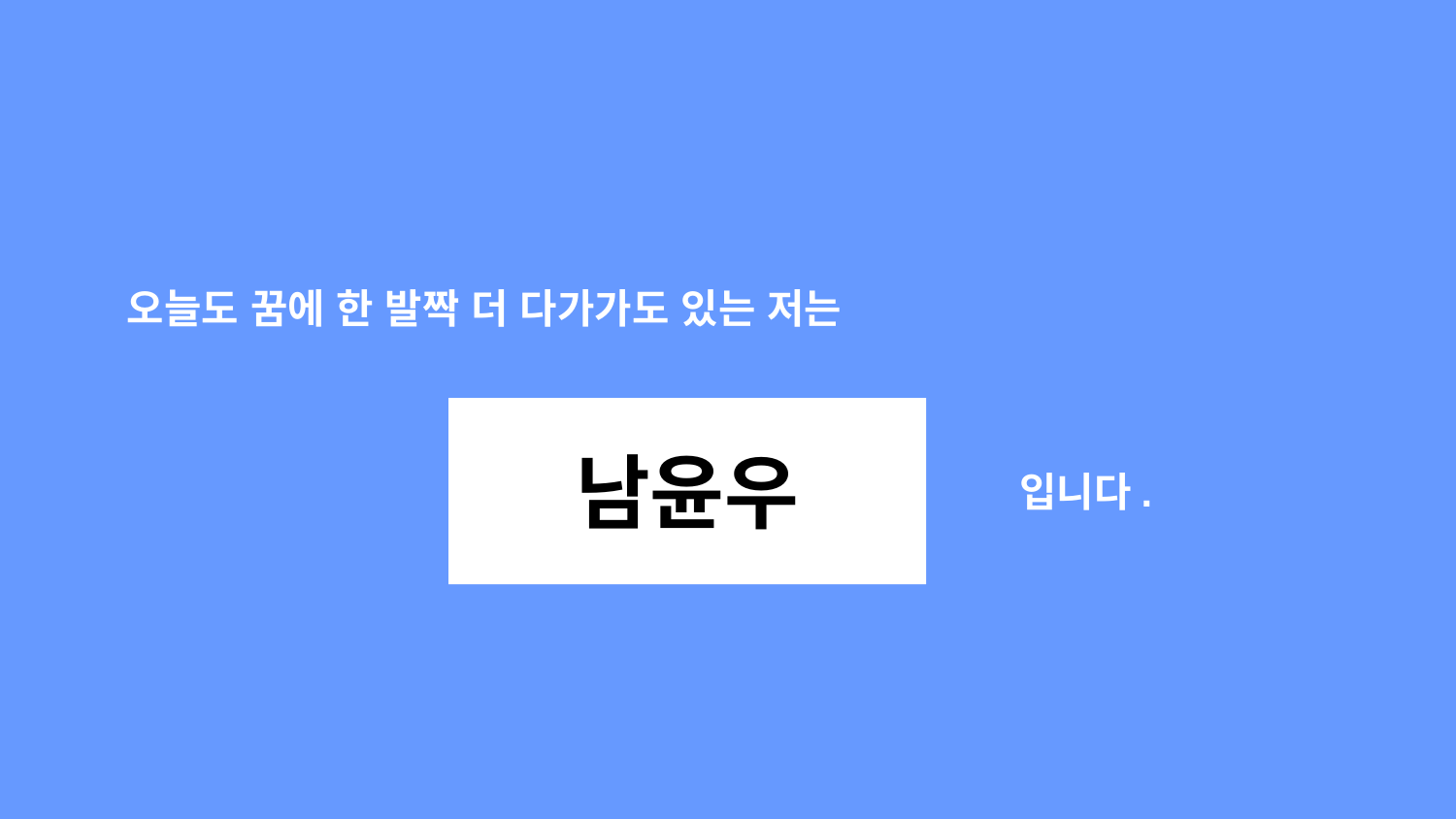

오늘도 꿈에 한 발짝 더 다가가도 있는 저는

남윤우
입니다.